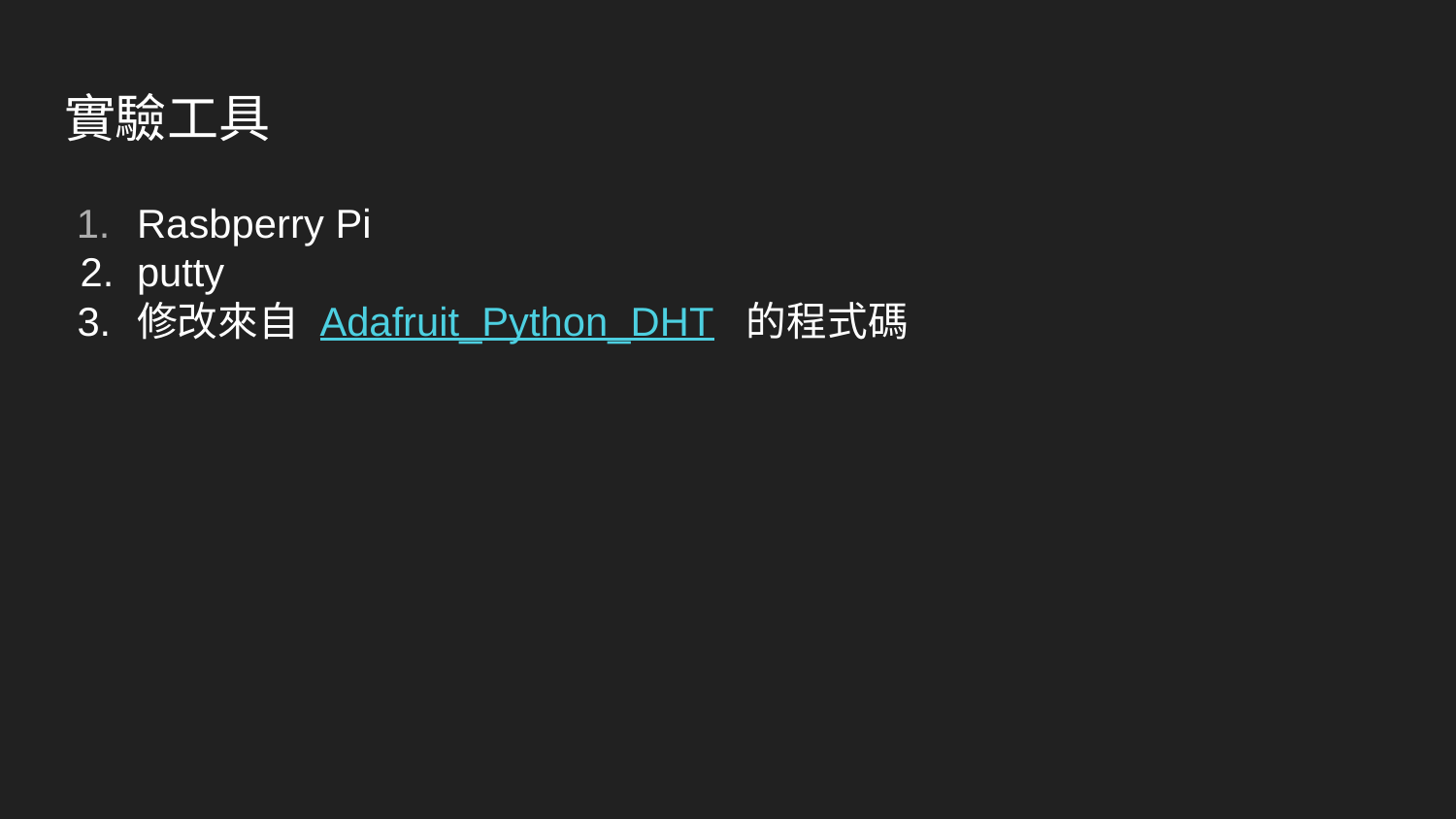

# 實驗工具
Rasbperry Pi
putty
修改來自 Adafruit_Python_DHT  的程式碼